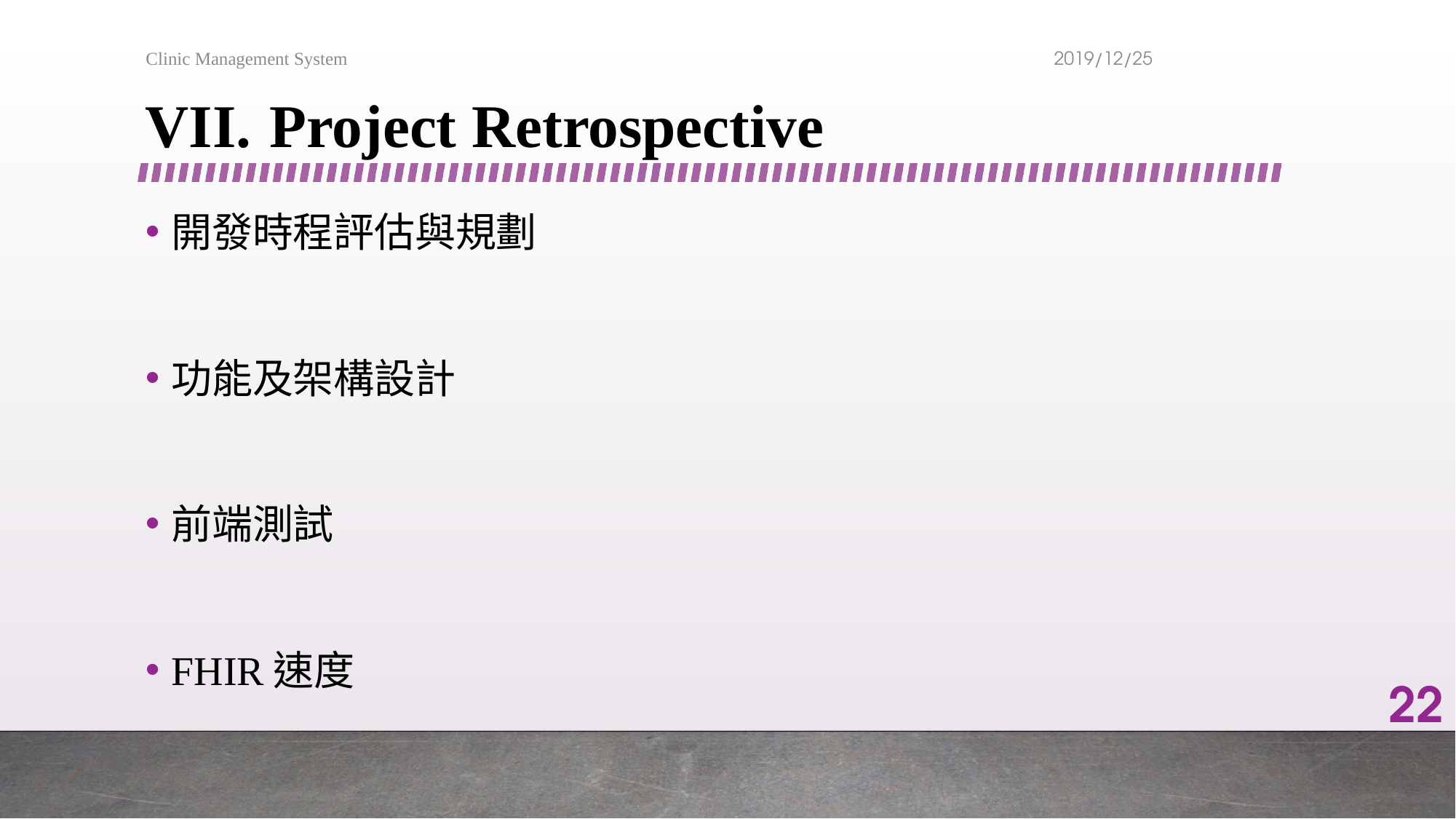

Clinic Management System
2019/12/25
# VII.	 Project Retrospective
開發時程評估與規劃

功能及架構設計

前端測試

FHIR速度
22